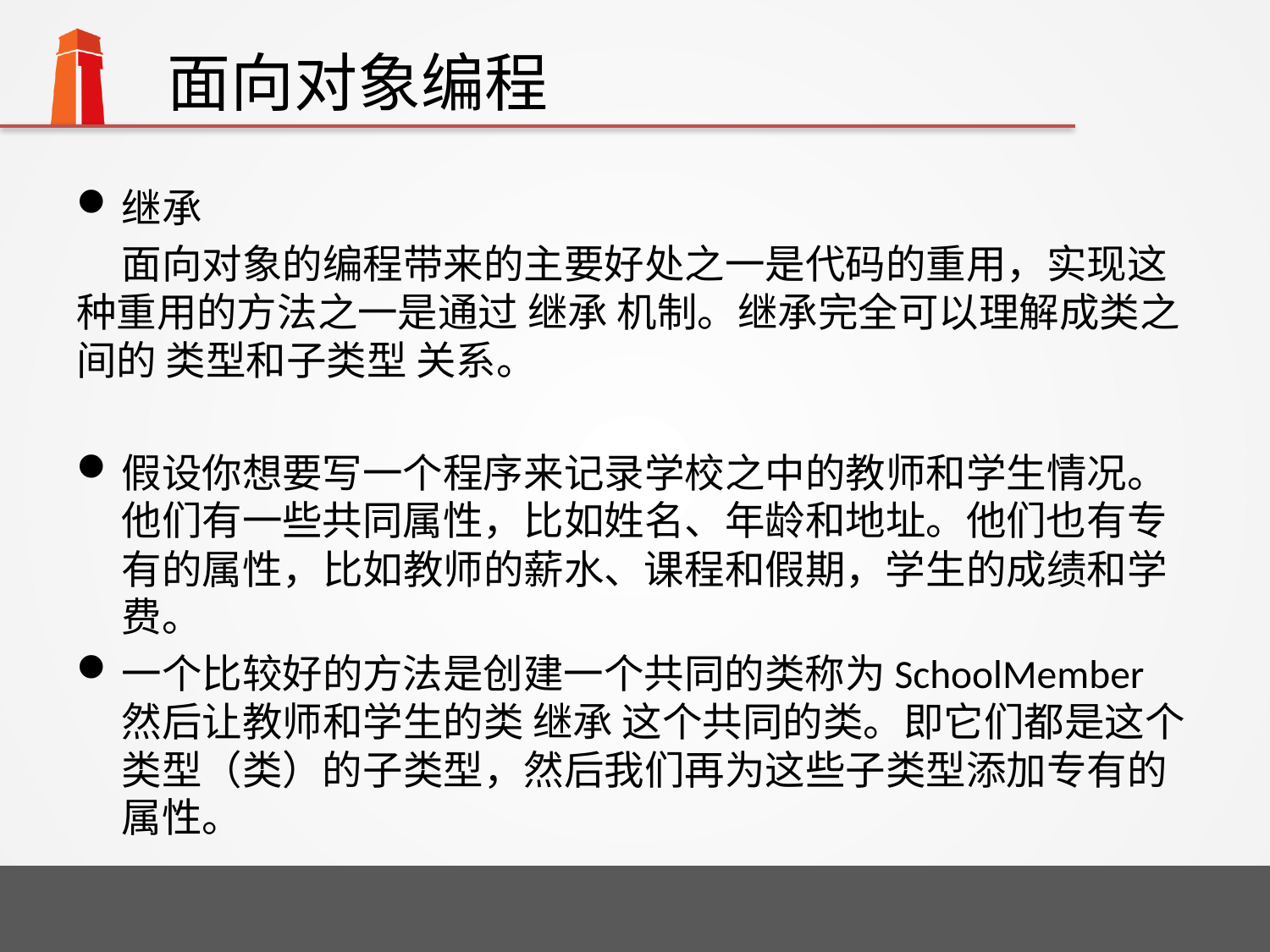

# 面向对象编程
继承
    面向对象的编程带来的主要好处之一是代码的重用，实现这种重用的方法之一是通过 继承 机制。继承完全可以理解成类之间的 类型和子类型 关系。

假设你想要写一个程序来记录学校之中的教师和学生情况。他们有一些共同属性，比如姓名、年龄和地址。他们也有专有的属性，比如教师的薪水、课程和假期，学生的成绩和学费。
一个比较好的方法是创建一个共同的类称为SchoolMember然后让教师和学生的类 继承 这个共同的类。即它们都是这个类型（类）的子类型，然后我们再为这些子类型添加专有的属性。